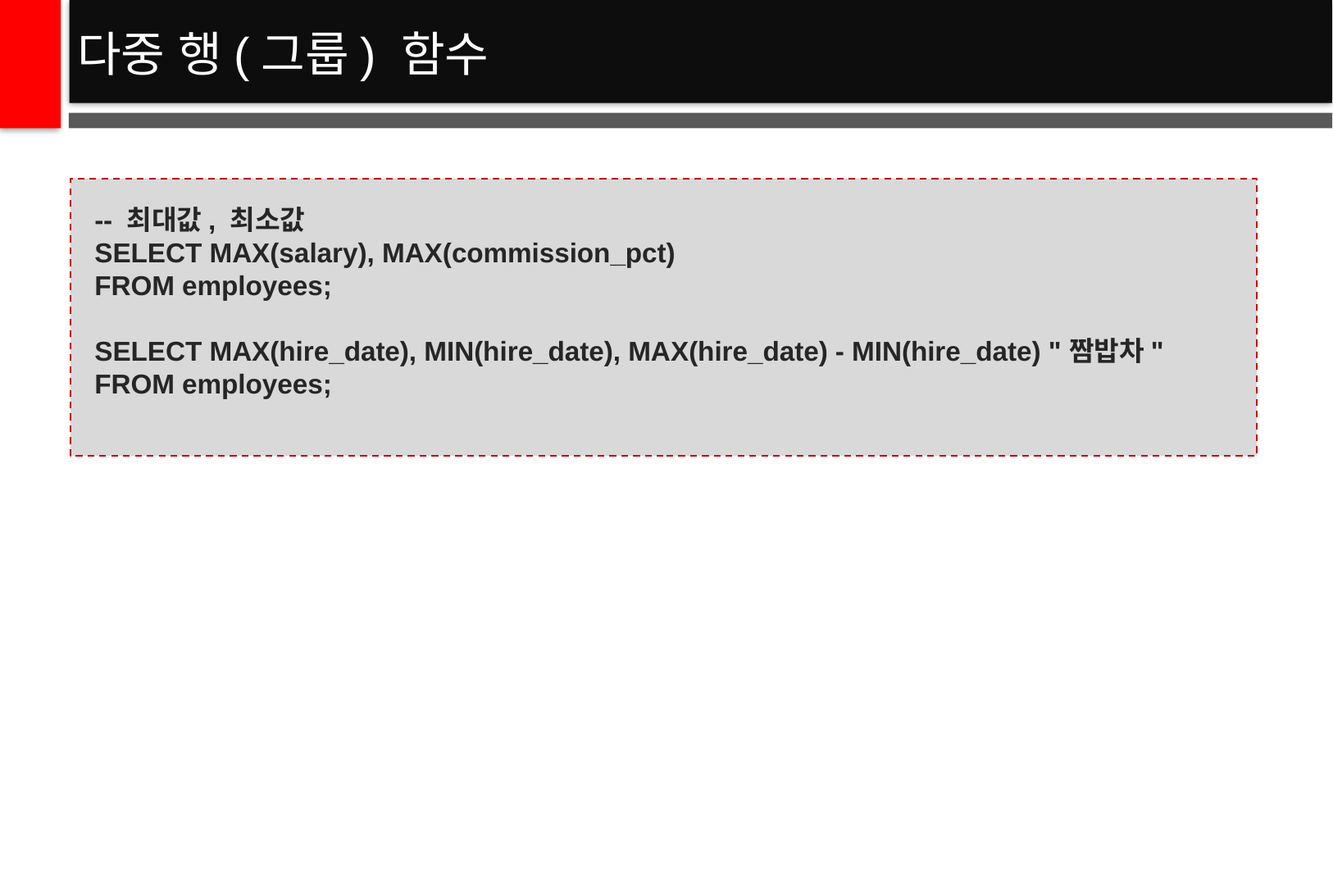

# 다중 행(그룹) 함수
-- 최대값, 최소값
SELECT MAX(salary), MAX(commission_pct)
FROM employees;

SELECT MAX(hire_date), MIN(hire_date), MAX(hire_date) - MIN(hire_date) "짬밥차"
FROM employees;